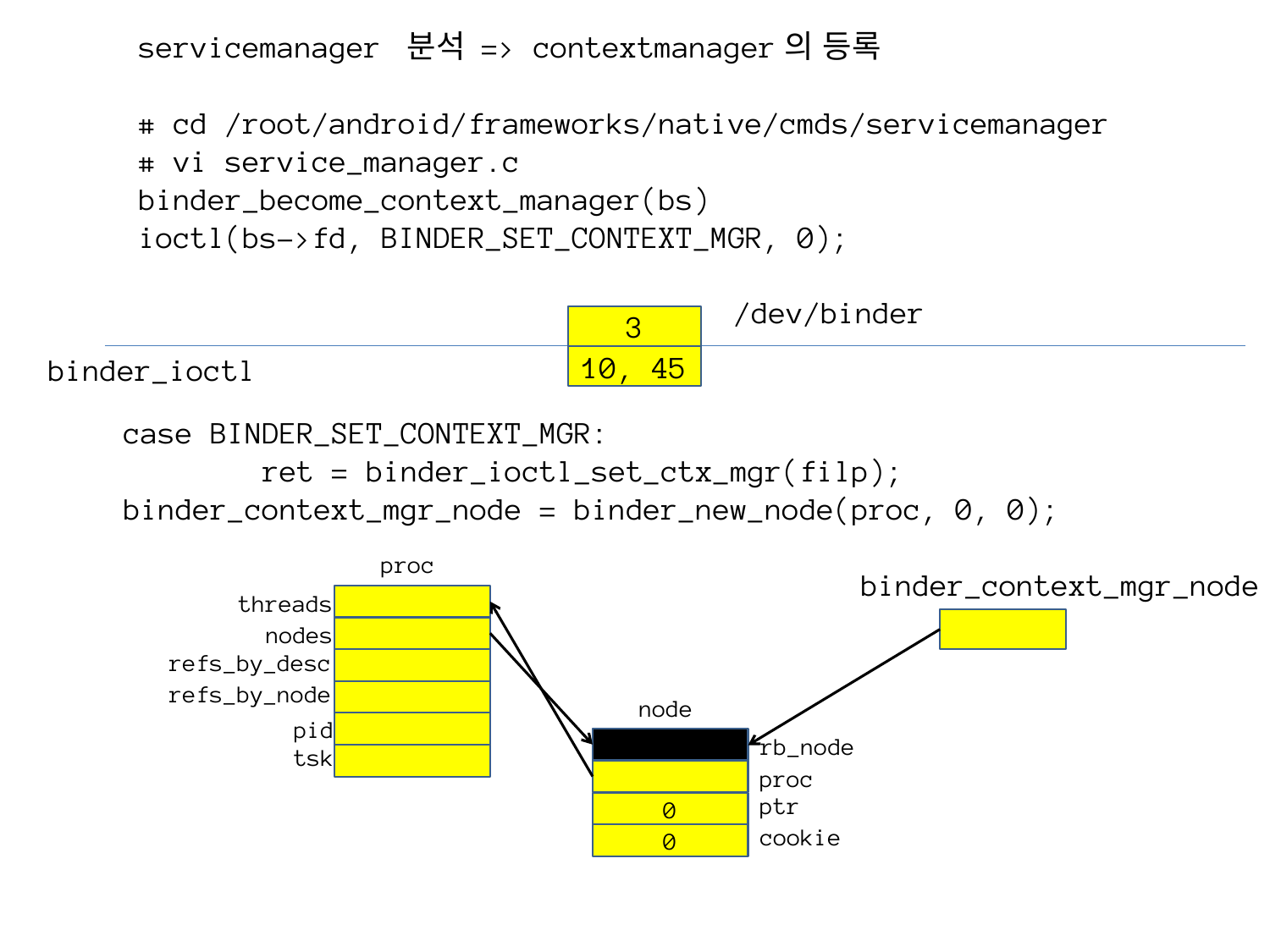

servicemanager 분석 => contextmanager의 등록

# cd /root/android/frameworks/native/cmds/servicemanager
# vi service_manager.c
binder_become_context_manager(bs)
ioctl(bs->fd, BINDER_SET_CONTEXT_MGR, 0);
/dev/binder
3
binder_ioctl
10, 45
case BINDER_SET_CONTEXT_MGR:
        ret = binder_ioctl_set_ctx_mgr(filp);
binder_context_mgr_node = binder_new_node(proc, 0, 0);

proc
binder_context_mgr_node
threads

nodes

refs_by_desc

refs_by_node

node
pid

rb_node

tsk

proc

ptr
0
cookie
0